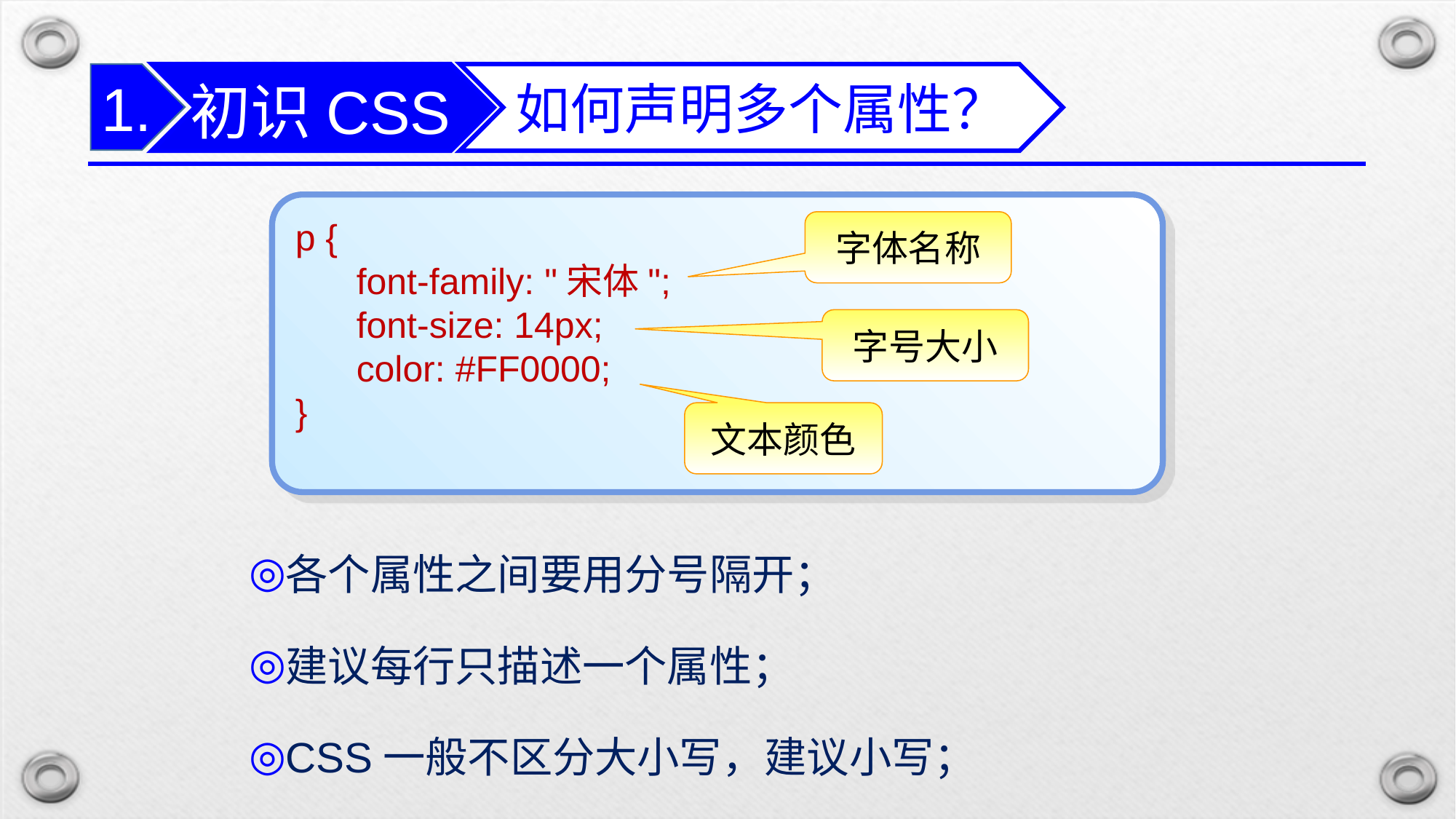

初识CSS

1.
如何声明多个属性？

p {
      font-family: "宋体";
      font-size: 14px;
      color: #FF0000;
}
字体名称
字号大小
文本颜色
各个属性之间要用分号隔开；
建议每行只描述一个属性；
CSS一般不区分大小写，建议小写；